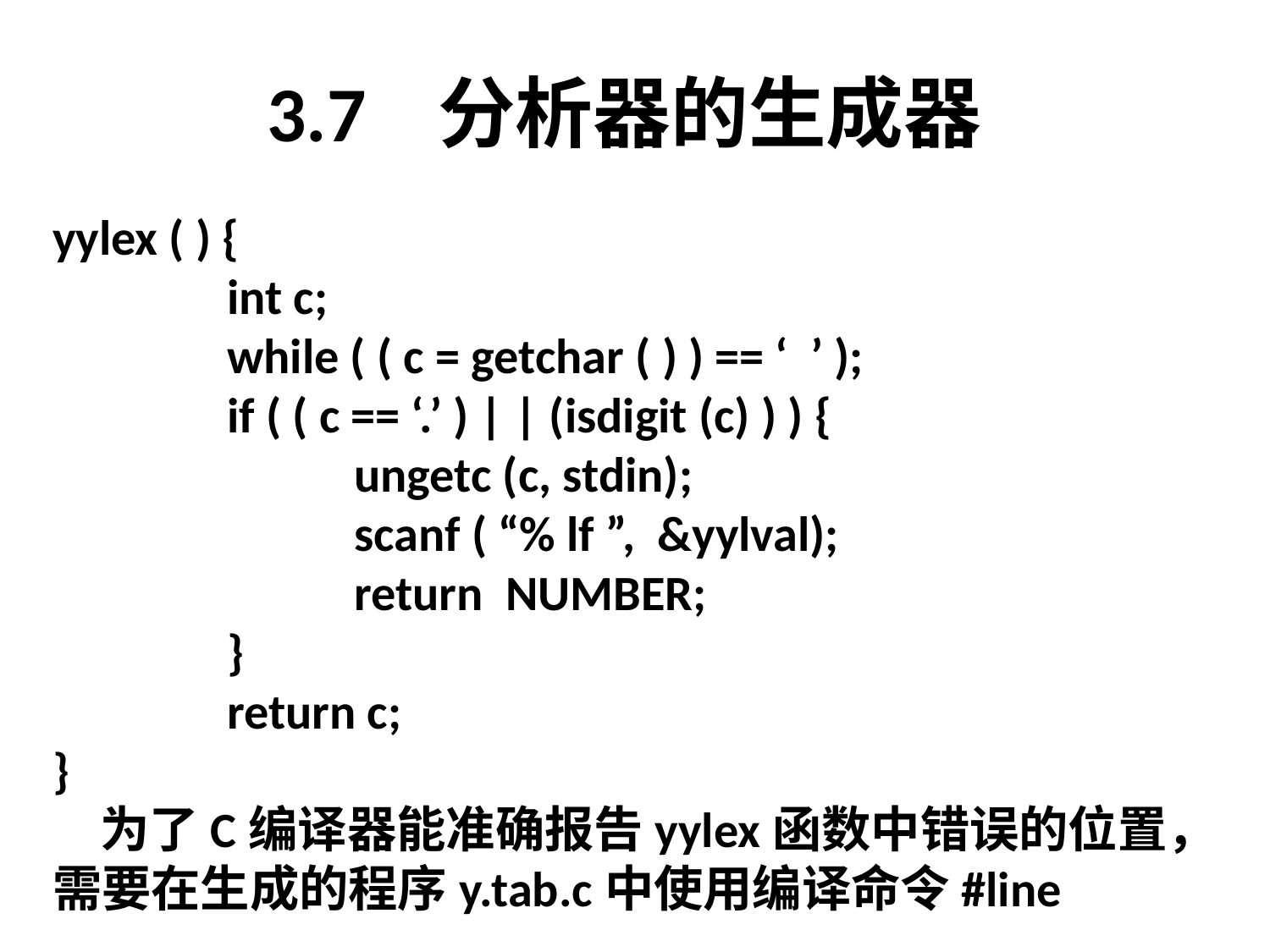

# 3.7   分析器的生成器
yylex ( ) {
		int c;
		while ( ( c = getchar ( ) ) == ‘  ’ );
		if ( ( c == ‘.’ ) | | (isdigit (c) ) ) {
			ungetc (c, stdin);
			scanf ( “% lf ”,  &yylval);
			return  NUMBER;
		}
		return c;
}
	为了C编译器能准确报告yylex函数中错误的位置，
需要在生成的程序y.tab.c中使用编译命令#line